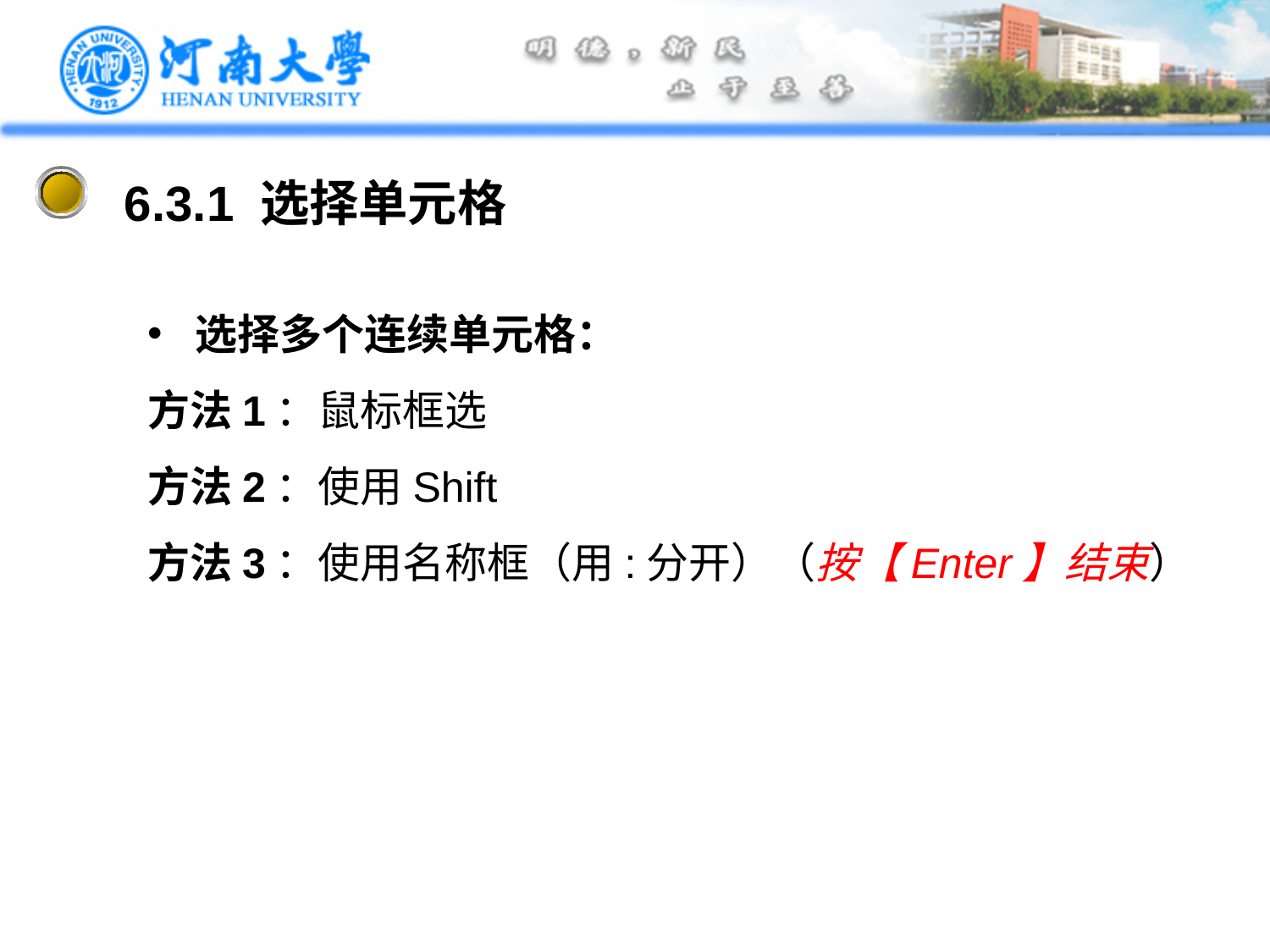

6.3.1 选择单元格

选择多个连续单元格：
方法1：鼠标框选
方法2：使用Shift
方法3：使用名称框（用:分开）（按【Enter】结束）